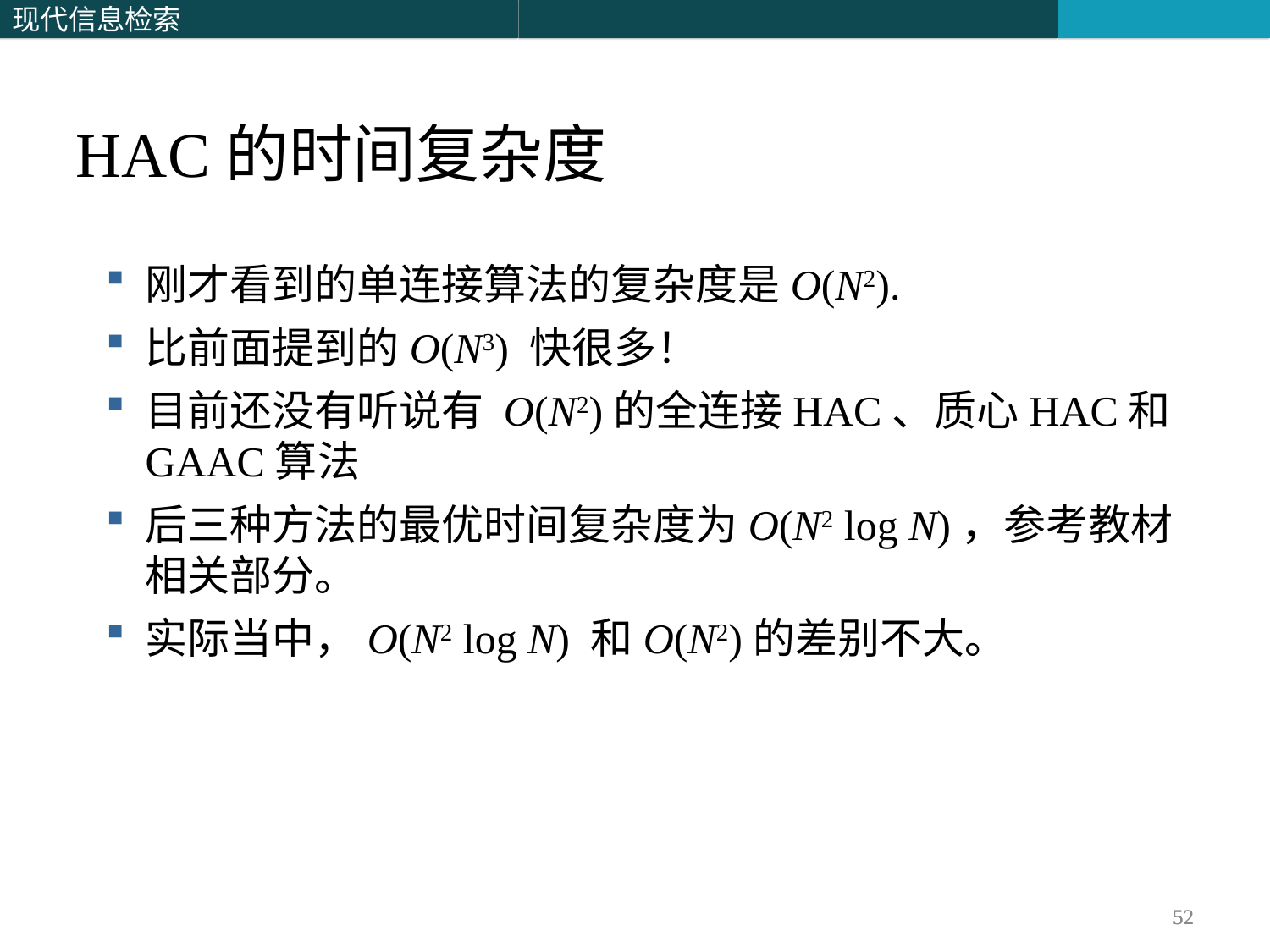

HAC的时间复杂度

刚才看到的单连接算法的复杂度是O(N2).
比前面提到的O(N3) 快很多！
目前还没有听说有 O(N2)的全连接HAC、质心HAC和GAAC算法
后三种方法的最优时间复杂度为O(N2 log N)，参考教材相关部分。
实际当中，O(N2 log N) 和O(N2)的差别不大。

52
52